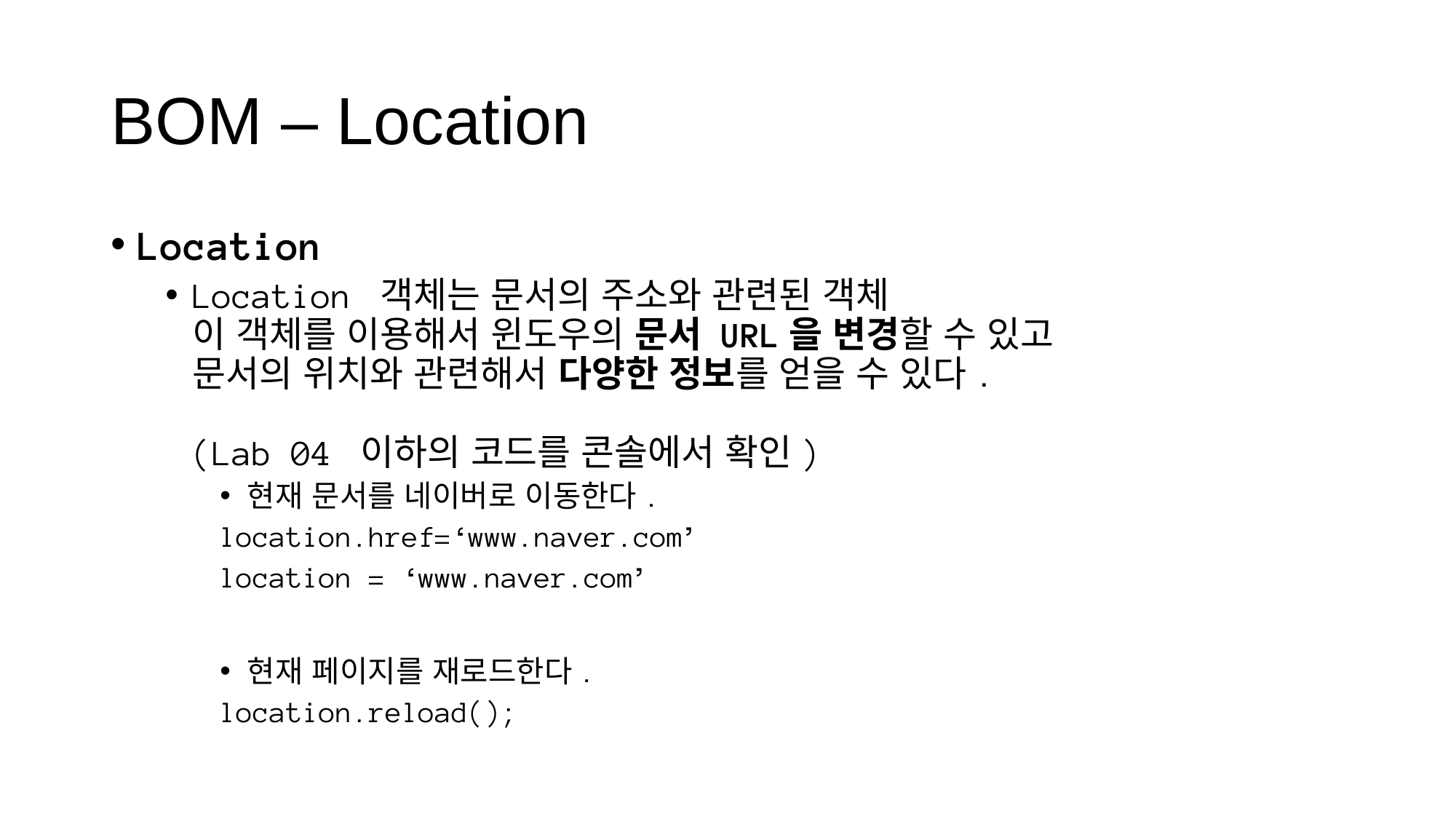

# BOM – Location
Location
Location 객체는 문서의 주소와 관련된 객체
이 객체를 이용해서 윈도우의 문서 URL을 변경할 수 있고
문서의 위치와 관련해서 다양한 정보를 얻을 수 있다.
(Lab 04 이하의 코드를 콘솔에서 확인)
현재 문서를 네이버로 이동한다.
location.href=‘www.naver.com’
location = ‘www.naver.com’

현재 페이지를 재로드한다.
location.reload();